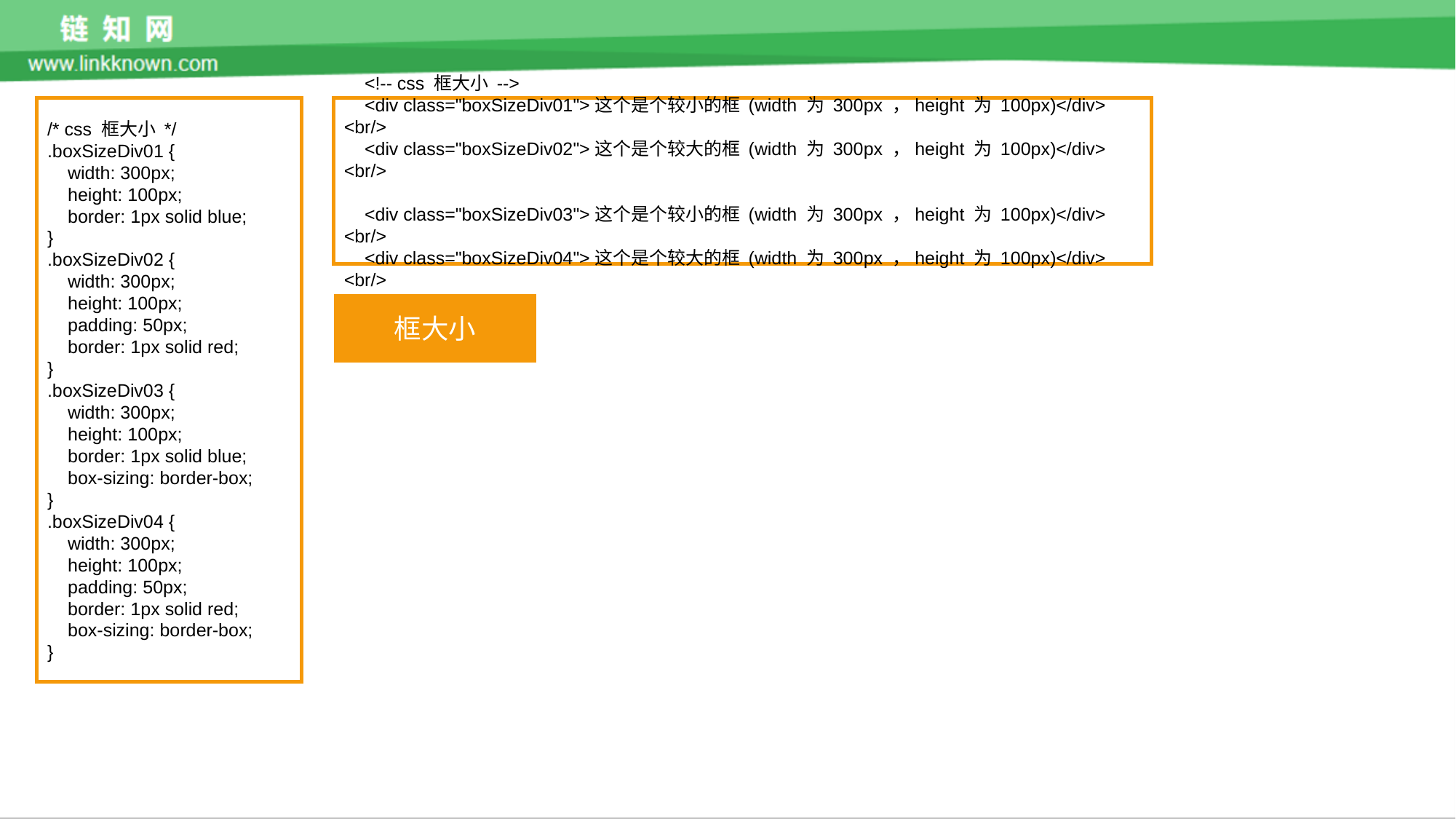

/* css 框大小 */
.boxSizeDiv01 {
    width: 300px;
    height: 100px;
    border: 1px solid blue;
}
.boxSizeDiv02 {
    width: 300px;
    height: 100px;
    padding: 50px;
    border: 1px solid red;
}
.boxSizeDiv03 {
    width: 300px;
    height: 100px;
    border: 1px solid blue;
    box-sizing: border-box;
}
.boxSizeDiv04 {
    width: 300px;
    height: 100px;
    padding: 50px;
    border: 1px solid red;
    box-sizing: border-box;
}
    <!-- css 框大小 -->
    <div class="boxSizeDiv01">这个是个较小的框 (width 为 300px ，height 为 100px)</div>    <br/>
    <div class="boxSizeDiv02">这个是个较大的框 (width 为 300px ，height 为 100px)</div>    <br/>

    <div class="boxSizeDiv03">这个是个较小的框 (width 为 300px ，height 为 100px)</div>    <br/>
    <div class="boxSizeDiv04">这个是个较大的框 (width 为 300px ，height 为 100px)</div>    <br/>
框大小